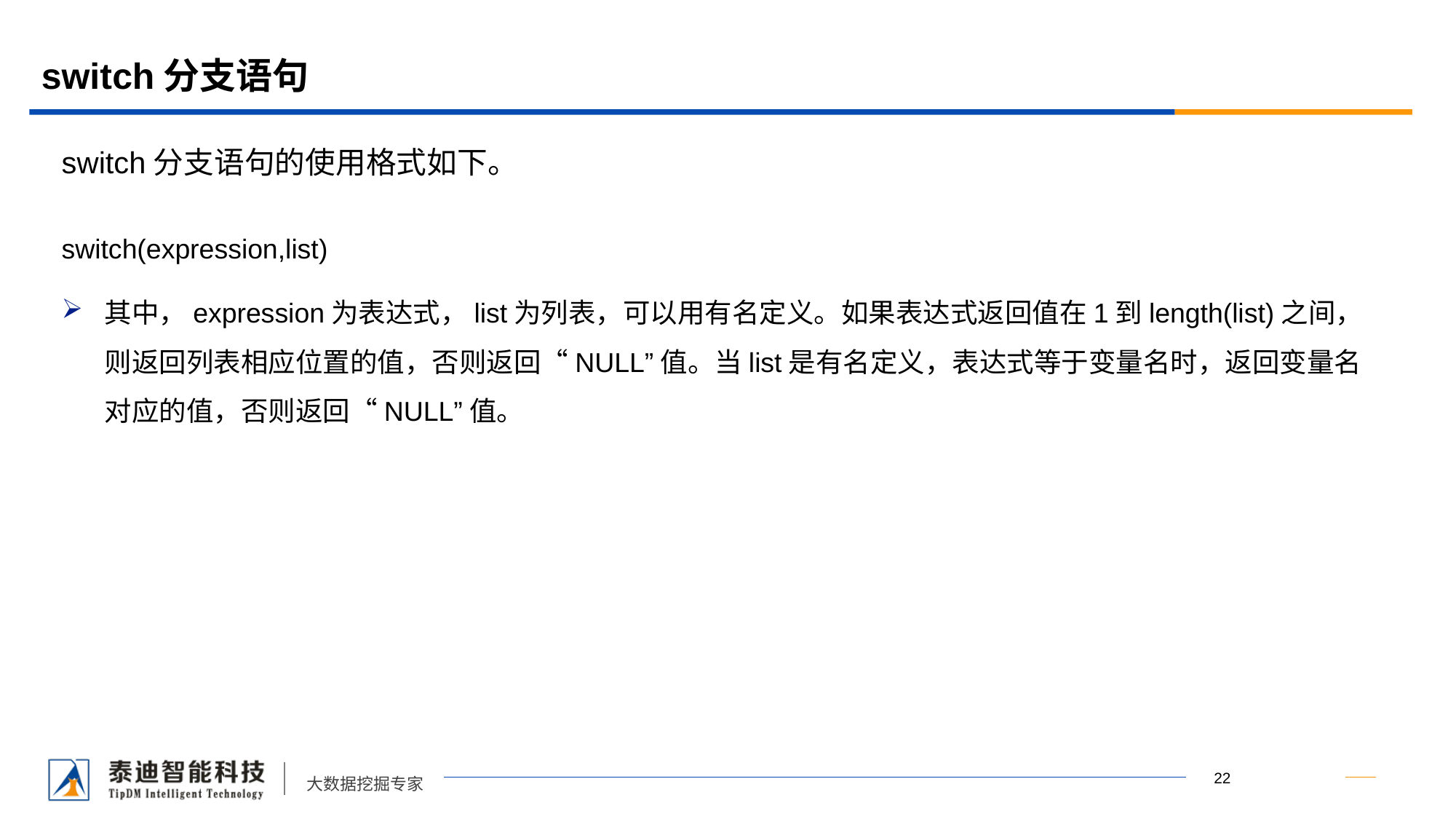

# switch分支语句
switch分支语句的使用格式如下。
switch(expression,list)
其中，expression为表达式，list为列表，可以用有名定义。如果表达式返回值在1到length(list)之间，则返回列表相应位置的值，否则返回“NULL”值。当list是有名定义，表达式等于变量名时，返回变量名对应的值，否则返回“NULL”值。